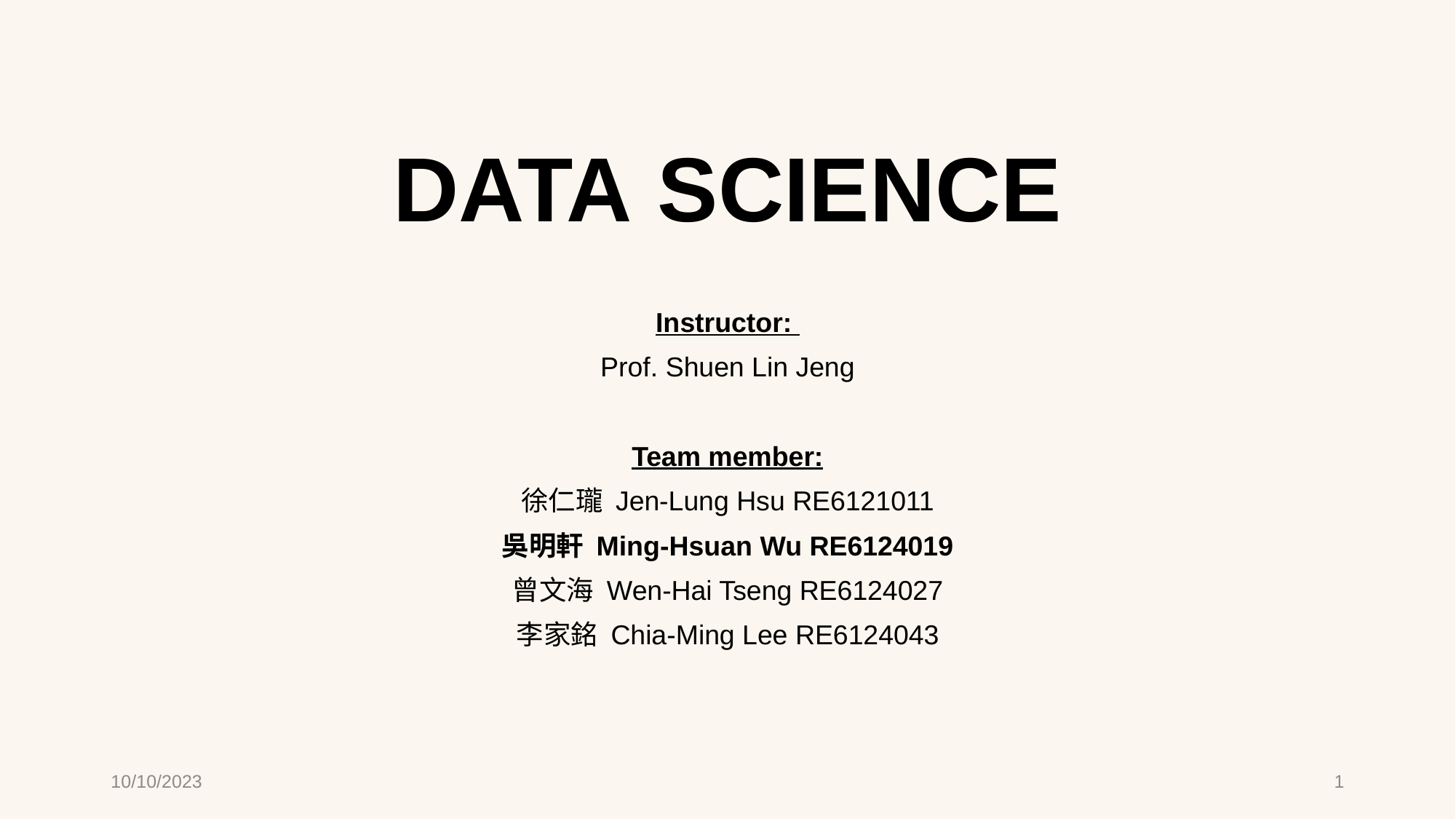

# DATA SCIENCE
Instructor:
Prof. Shuen Lin Jeng

Team member:
徐仁瓏 Jen-Lung Hsu RE6121011
吳明軒 Ming-Hsuan Wu RE6124019
曾文海 Wen-Hai Tseng RE6124027
李家銘 Chia-Ming Lee RE6124043
10/10/2023
1